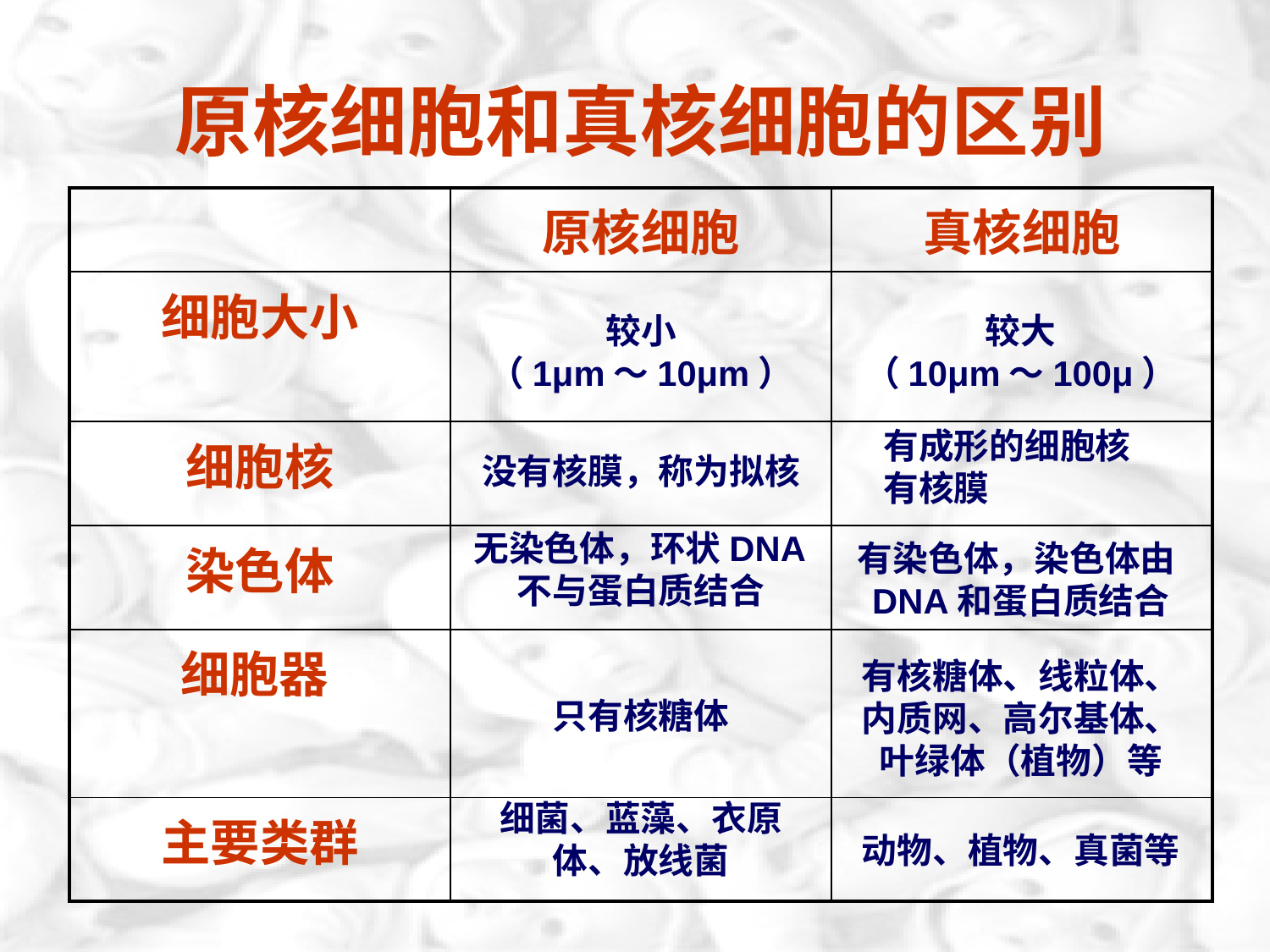

# 原核细胞和真核细胞的区别
|  | 原核细胞 | 真核细胞 |
| --- | --- | --- |
| 细胞大小 |  |  |
| 细胞核 |  |  |
| 染色体 |  |  |
| 细胞器 |  |  |
| 主要类群 |  |  |

较小
（1μm～10μm）
较大
（10μm～100μ）
有成形的细胞核有核膜
没有核膜，称为拟核
无染色体，环状DNA不与蛋白质结合
有染色体，染色体由DNA和蛋白质结合
有核糖体、线粒体、内质网、高尔基体、叶绿体（植物）等
只有核糖体
细菌、蓝藻、衣原体、放线菌
动物、植物、真菌等